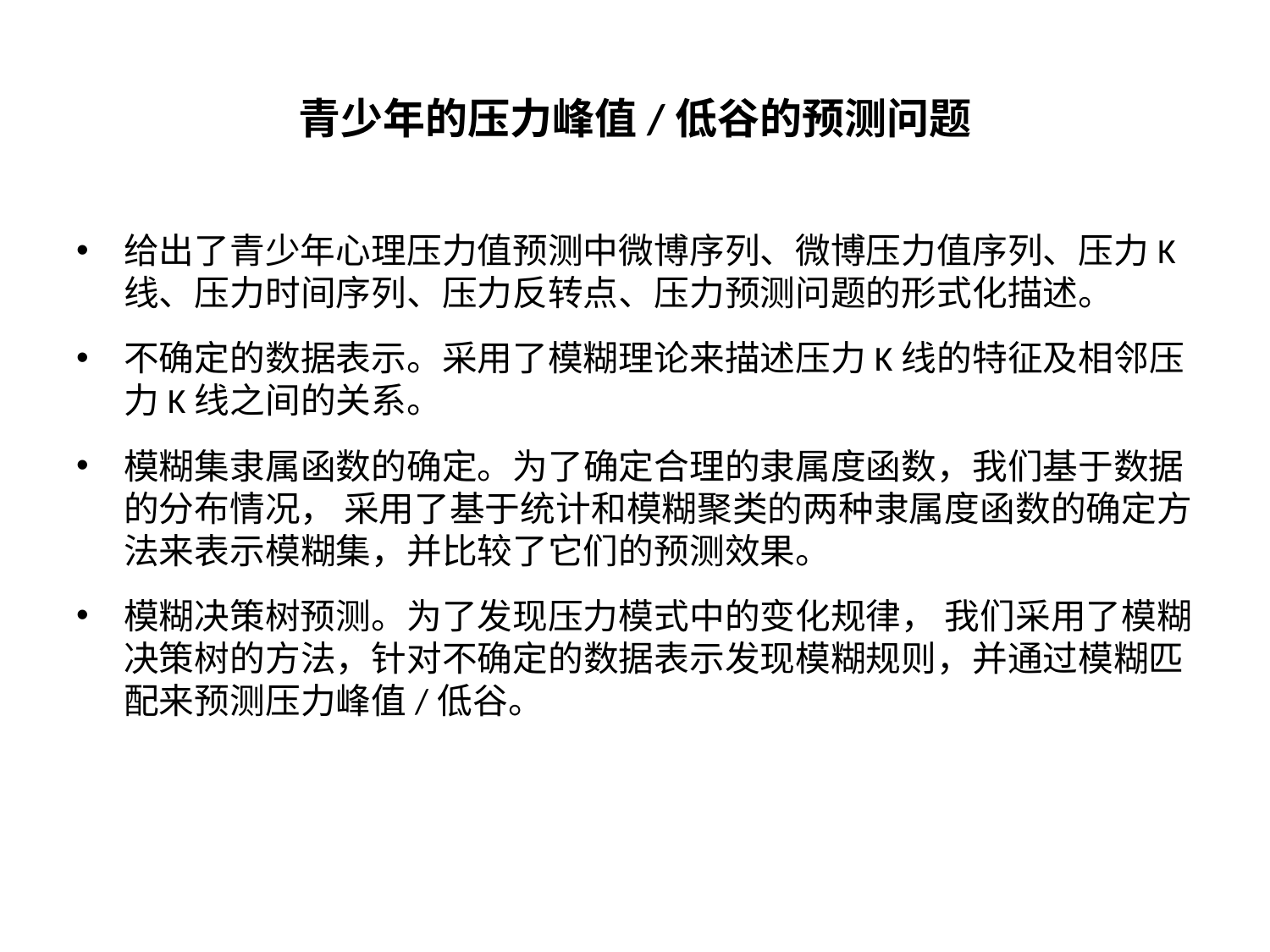

# 青少年的压力峰值/低谷的预测问题
给出了青少年心理压力值预测中微博序列、微博压力值序列、压力K线、压力时间序列、压力反转点、压力预测问题的形式化描述。
不确定的数据表示。采用了模糊理论来描述压力K线的特征及相邻压力K线之间的关系。
模糊集隶属函数的确定。为了确定合理的隶属度函数，我们基于数据的分布情况， 采用了基于统计和模糊聚类的两种隶属度函数的确定方法来表示模糊集，并比较了它们的预测效果。
模糊决策树预测。为了发现压力模式中的变化规律， 我们采用了模糊决策树的方法，针对不确定的数据表示发现模糊规则，并通过模糊匹配来预测压力峰值/低谷。